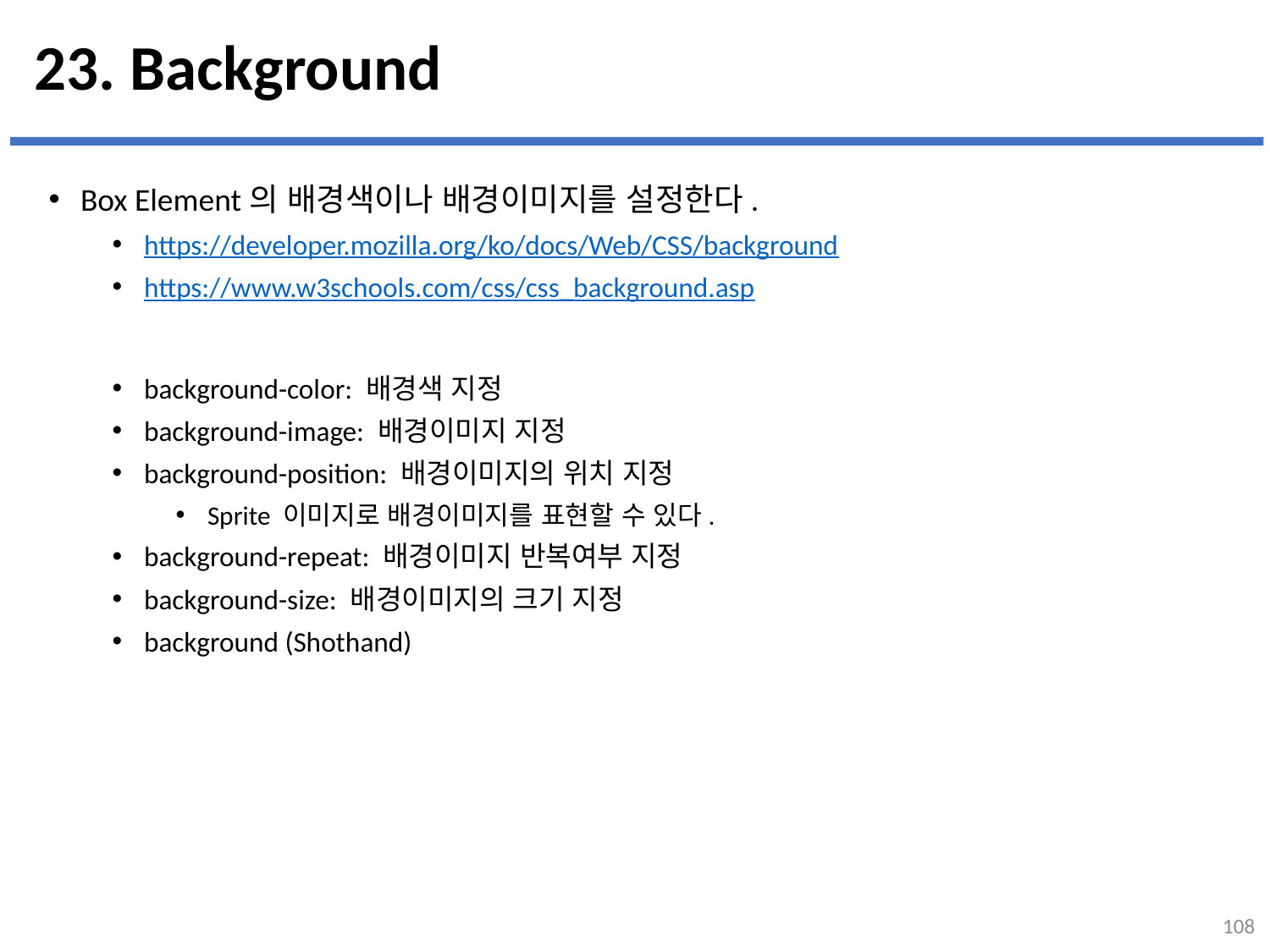

# 23. Background
Box Element의 배경색이나 배경이미지를 설정한다.
https://developer.mozilla.org/ko/docs/Web/CSS/background
https://www.w3schools.com/css/css_background.asp

background-color: 배경색 지정
background-image: 배경이미지 지정
background-position: 배경이미지의 위치 지정
Sprite 이미지로 배경이미지를 표현할 수 있다.
background-repeat: 배경이미지 반복여부 지정
background-size: 배경이미지의 크기 지정
background (Shothand)
108